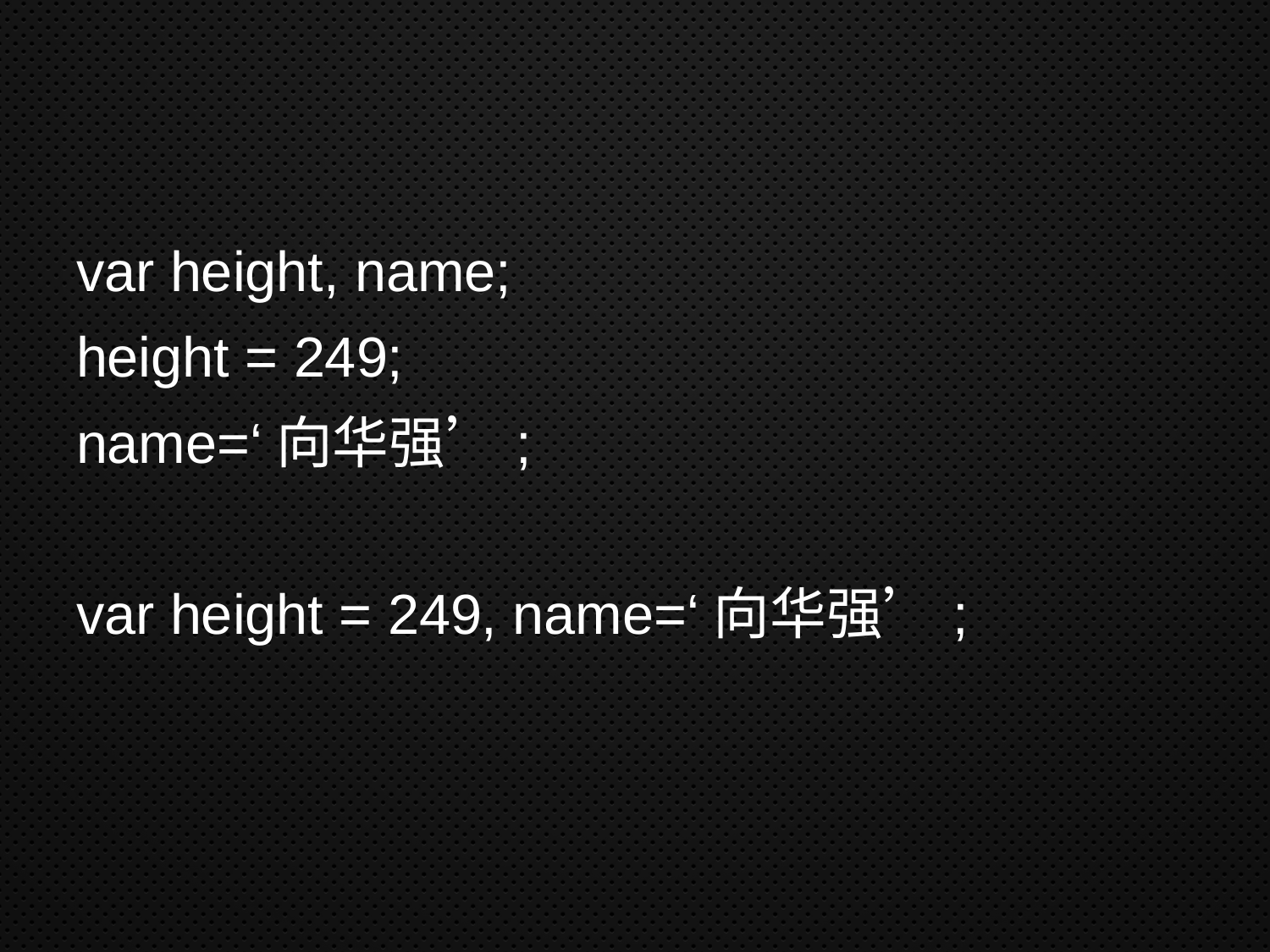

#
var height, name;
height = 249;
name=‘向华强’;

var height = 249, name=‘向华强’;